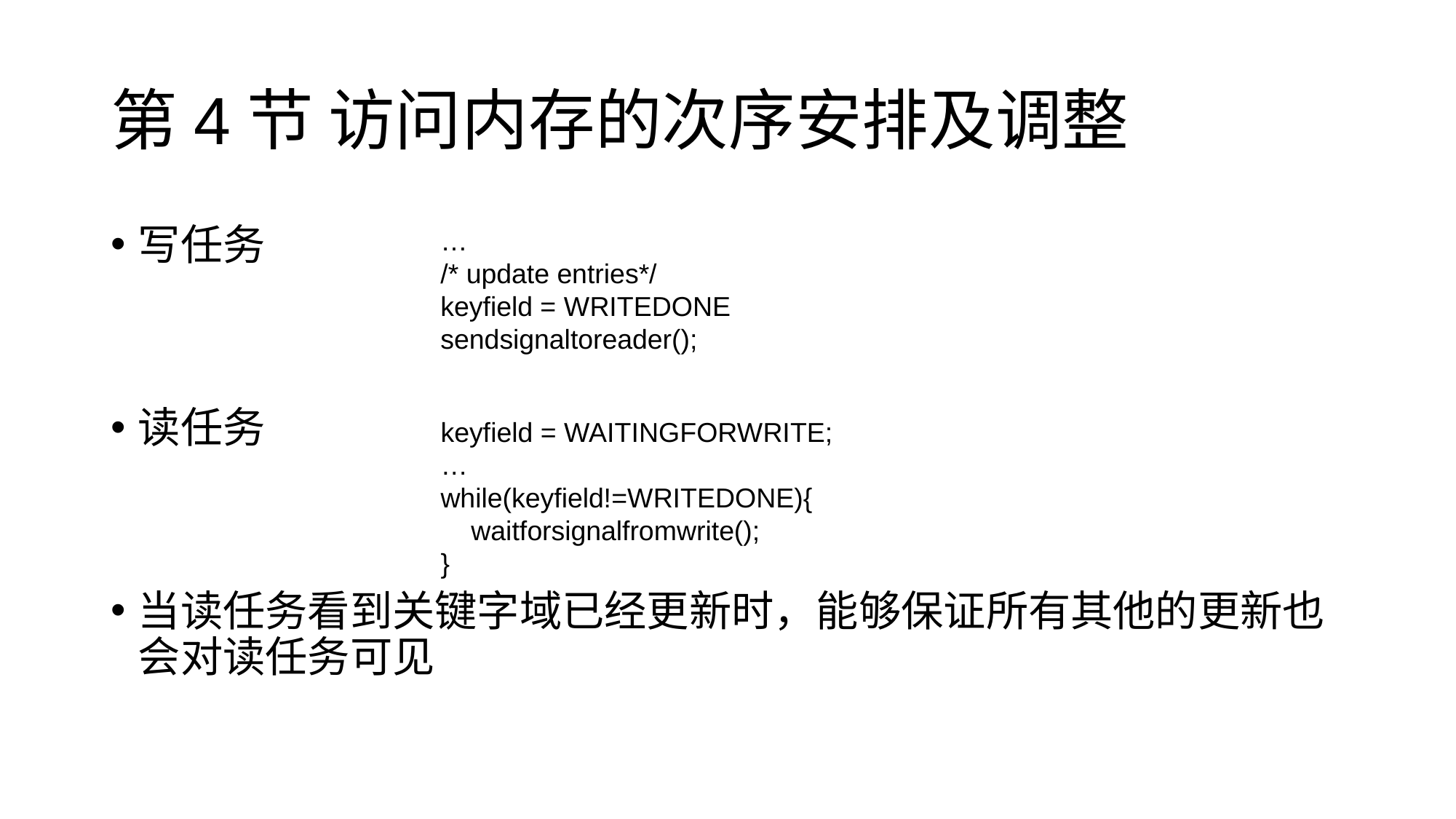

# 第4节 访问内存的次序安排及调整
写任务

读任务

当读任务看到关键字域已经更新时，能够保证所有其他的更新也会对读任务可见

…
/* update entries*/
keyfield = WRITEDONE
sendsignaltoreader();
keyfield = WAITINGFORWRITE;
…
while(keyfield!=WRITEDONE){
    waitforsignalfromwrite();
}